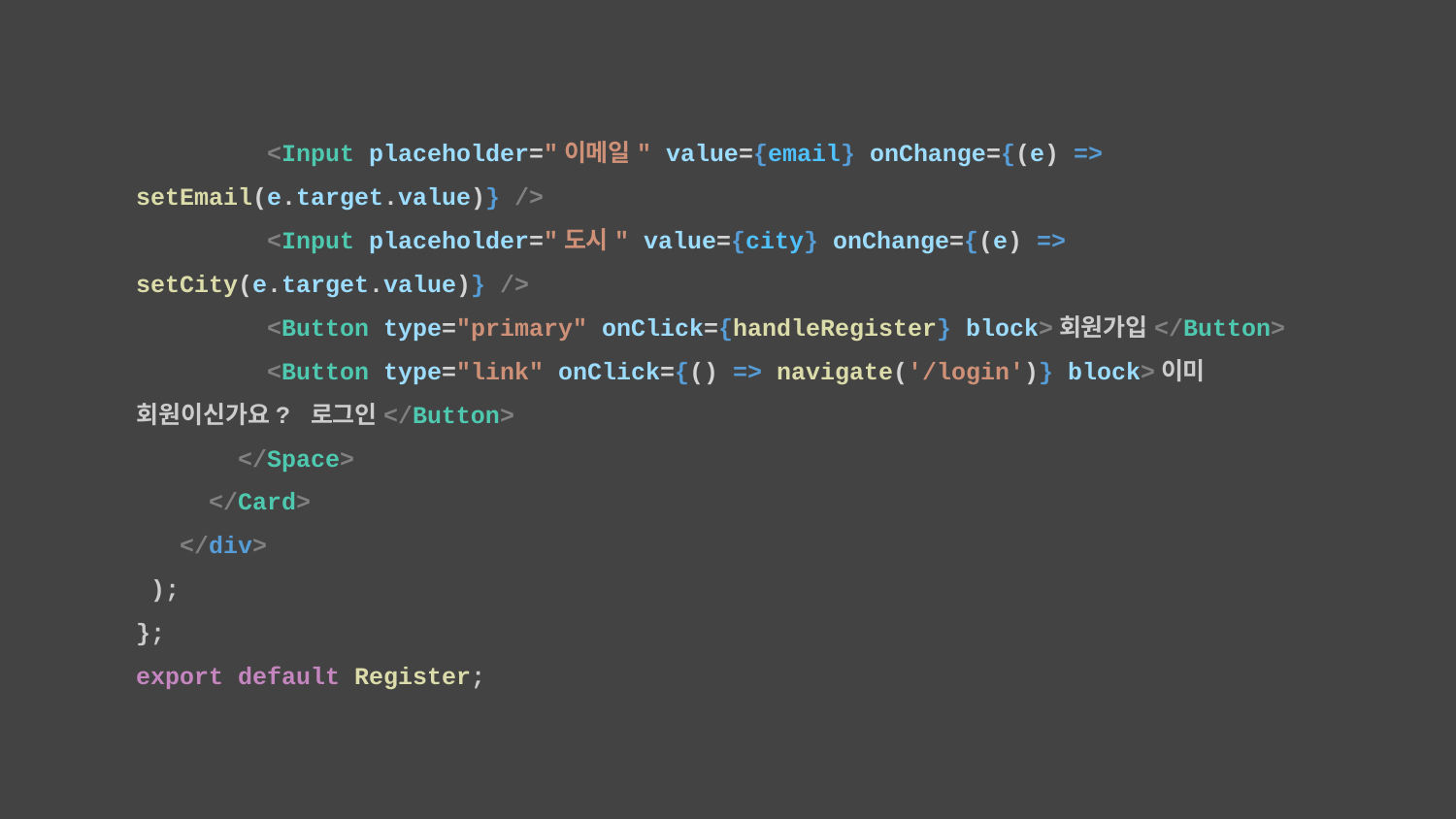

<Input placeholder="이메일" value={email} onChange={(e) => setEmail(e.target.value)} />
         <Input placeholder="도시" value={city} onChange={(e) => setCity(e.target.value)} />
         <Button type="primary" onClick={handleRegister} block>회원가입</Button>
         <Button type="link" onClick={() => navigate('/login')} block>이미 회원이신가요? 로그인</Button>
       </Space>
     </Card>
   </div>
 );
};
export default Register;